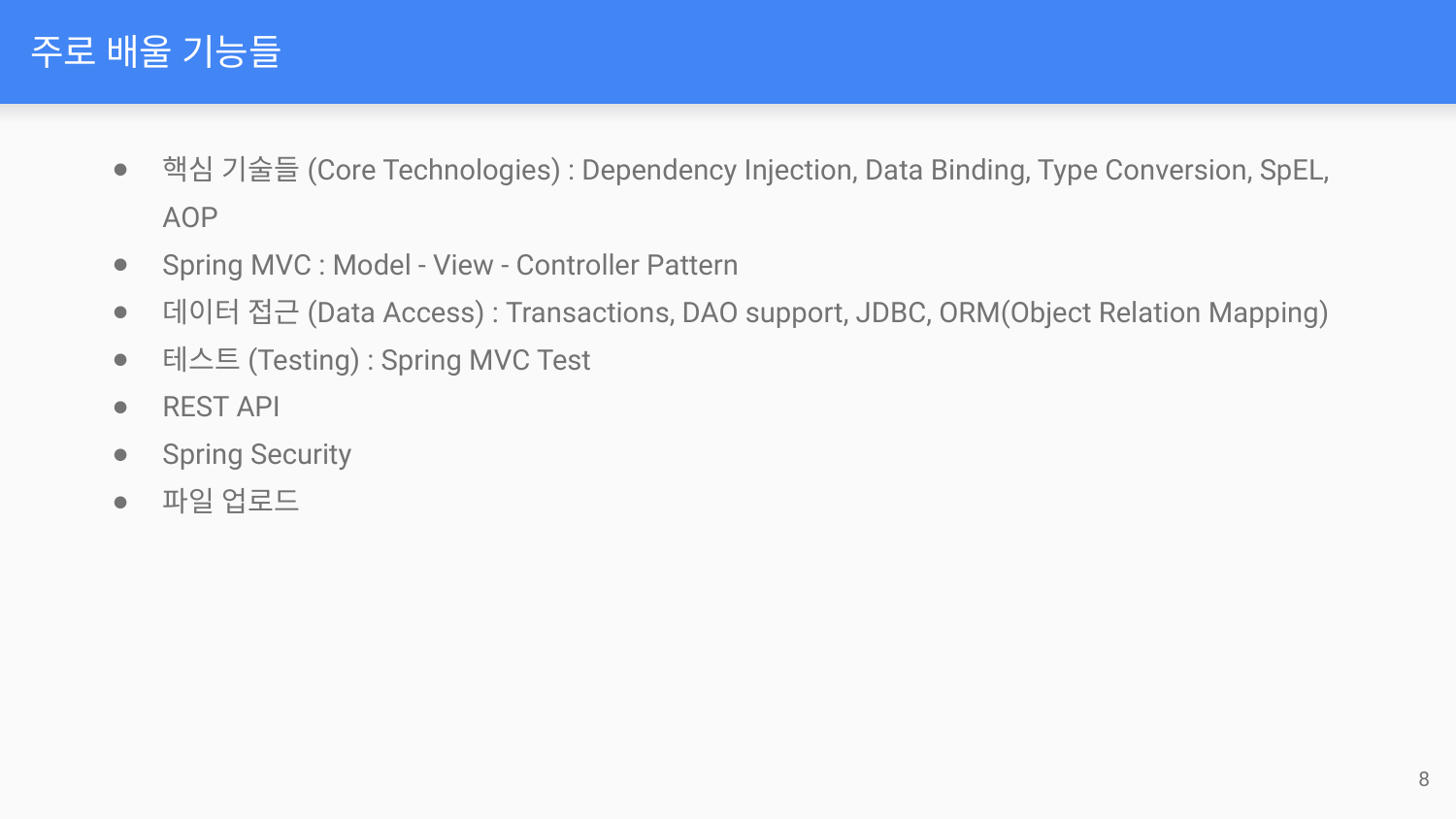

# 주로 배울 기능들
핵심 기술들(Core Technologies) : Dependency Injection, Data Binding, Type Conversion, SpEL, AOP
Spring MVC : Model - View - Controller Pattern
데이터 접근(Data Access) : Transactions, DAO support, JDBC, ORM(Object Relation Mapping)
테스트(Testing) : Spring MVC Test
REST API
Spring Security
파일 업로드

8